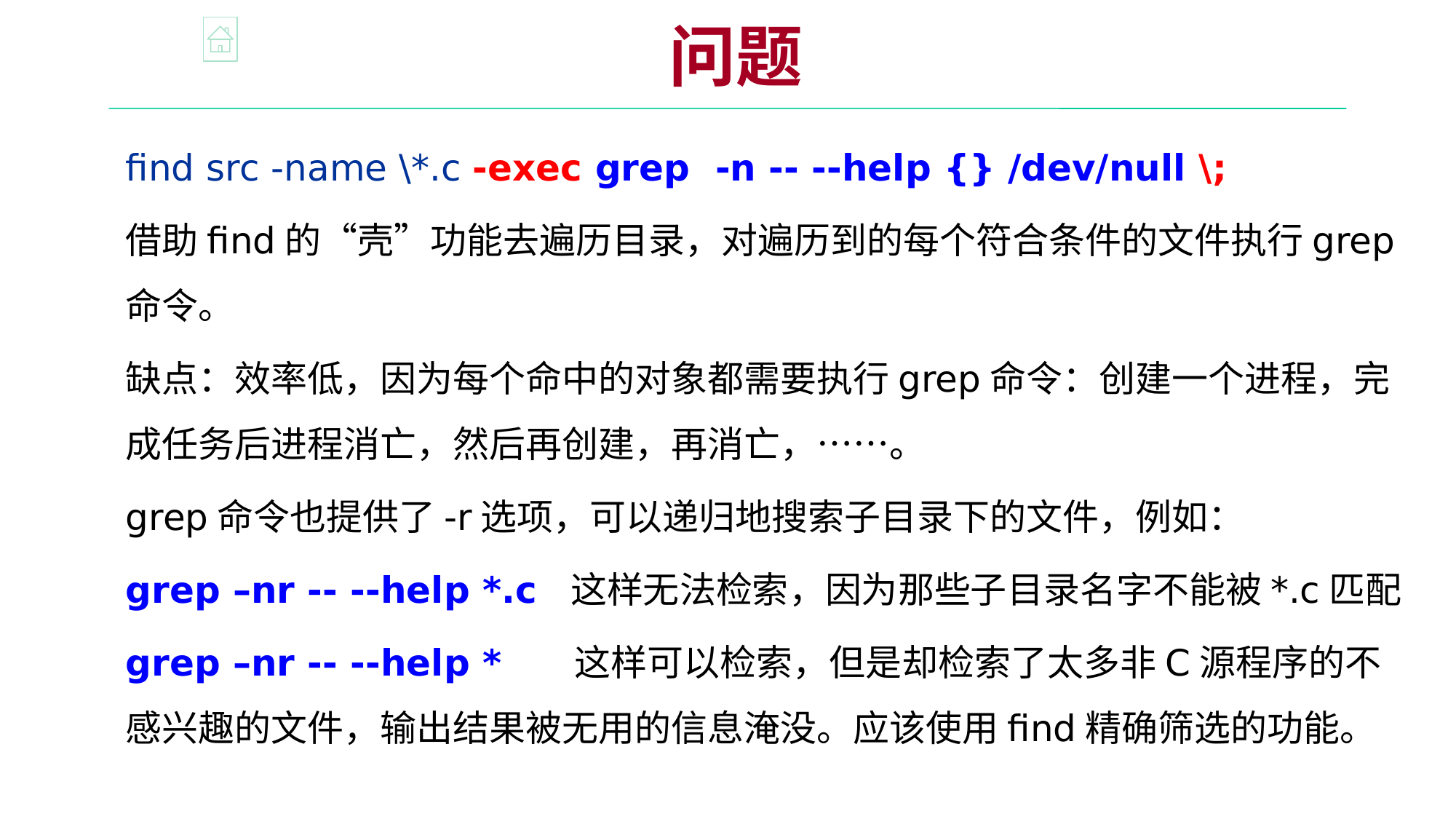

问题

find src -name \*.c -exec grep  -n -- --help {} /dev/null \;
借助find的“壳”功能去遍历目录，对遍历到的每个符合条件的文件执行grep命令。
缺点：效率低，因为每个命中的对象都需要执行grep命令：创建一个进程，完成任务后进程消亡，然后再创建，再消亡，……。
grep命令也提供了-r选项，可以递归地搜索子目录下的文件，例如：
grep –nr -- --help *.c  这样无法检索，因为那些子目录名字不能被*.c匹配
grep –nr -- --help *     这样可以检索，但是却检索了太多非C源程序的不感兴趣的文件，输出结果被无用的信息淹没。应该使用find精确筛选的功能。